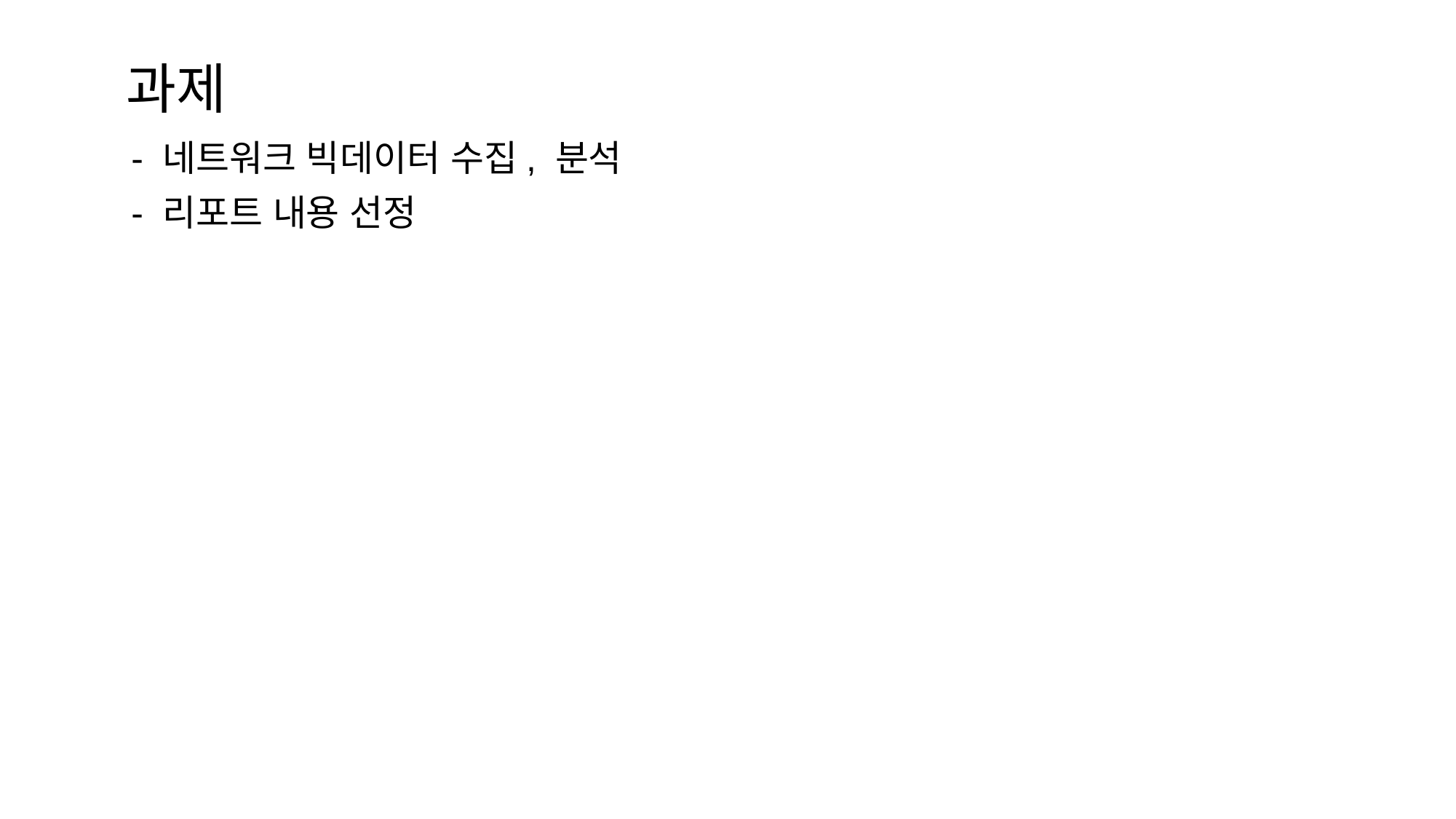

# 과제
- 네트워크 빅데이터 수집, 분석
- 리포트 내용 선정